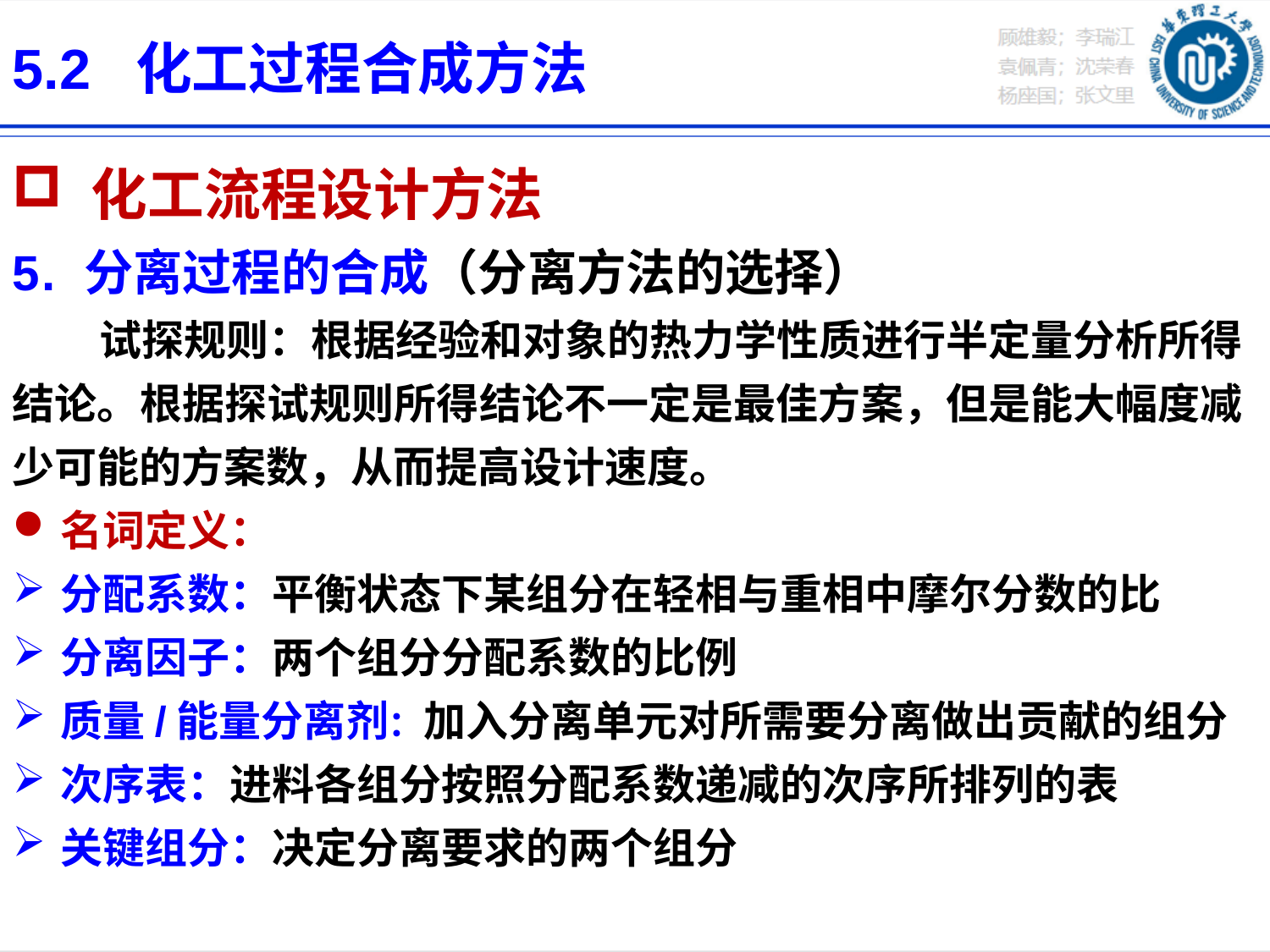

5.2  化工过程合成方法
 化工流程设计方法
分离过程的合成（分离方法的选择）
        试探规则：根据经验和对象的热力学性质进行半定量分析所得结论。根据探试规则所得结论不一定是最佳方案，但是能大幅度减少可能的方案数，从而提高设计速度。
名词定义：
分配系数：平衡状态下某组分在轻相与重相中摩尔分数的比
分离因子：两个组分分配系数的比例
质量/能量分离剂：加入分离单元对所需要分离做出贡献的组分
次序表：进料各组分按照分配系数递减的次序所排列的表
关键组分：决定分离要求的两个组分